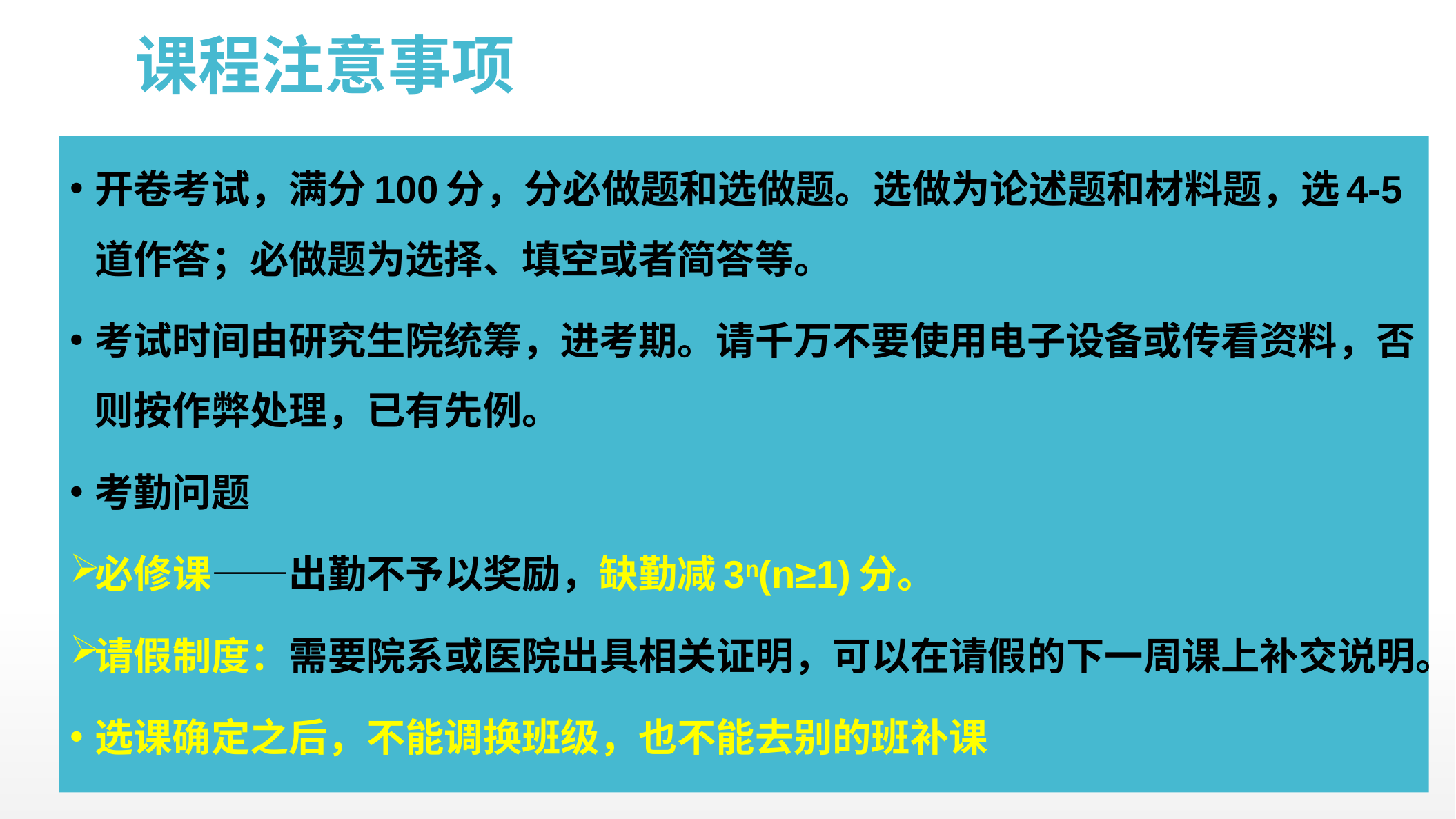

# 课程注意事项
开卷考试，满分100分，分必做题和选做题。选做为论述题和材料题，选4-5道作答；必做题为选择、填空或者简答等。
考试时间由研究生院统筹，进考期。请千万不要使用电子设备或传看资料，否则按作弊处理，已有先例。
考勤问题
必修课——出勤不予以奖励，缺勤减3n(n≥1)分。
请假制度：需要院系或医院出具相关证明，可以在请假的下一周课上补交说明。
选课确定之后，不能调换班级，也不能去别的班补课